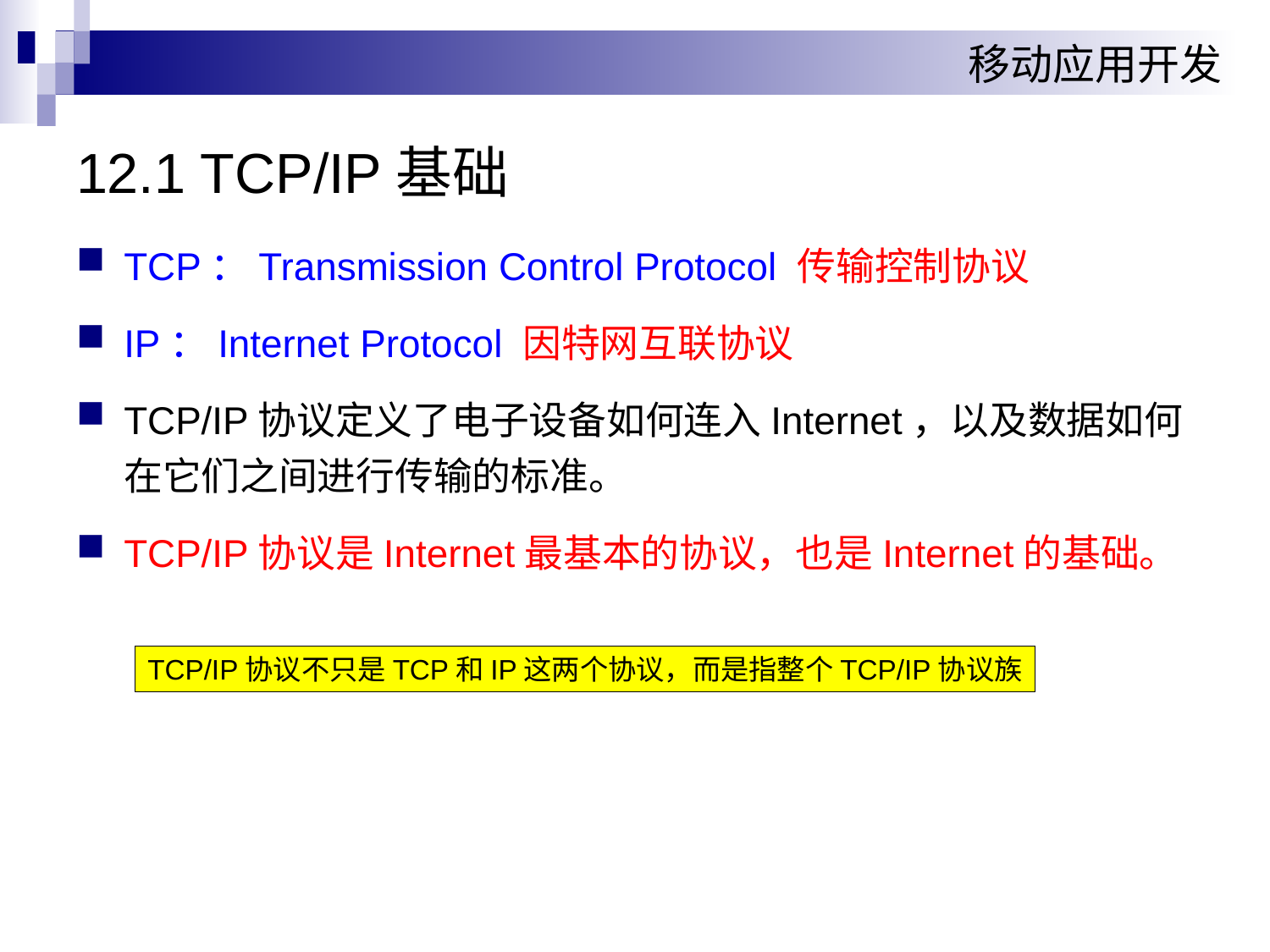

# 12.1 TCP/IP基础
TCP：Transmission Control Protocol 传输控制协议
IP：Internet Protocol 因特网互联协议
TCP/IP协议定义了电子设备如何连入Internet，以及数据如何在它们之间进行传输的标准。
TCP/IP协议是Internet最基本的协议，也是Internet的基础。
TCP/IP协议不只是TCP和IP这两个协议，而是指整个TCP/IP协议族